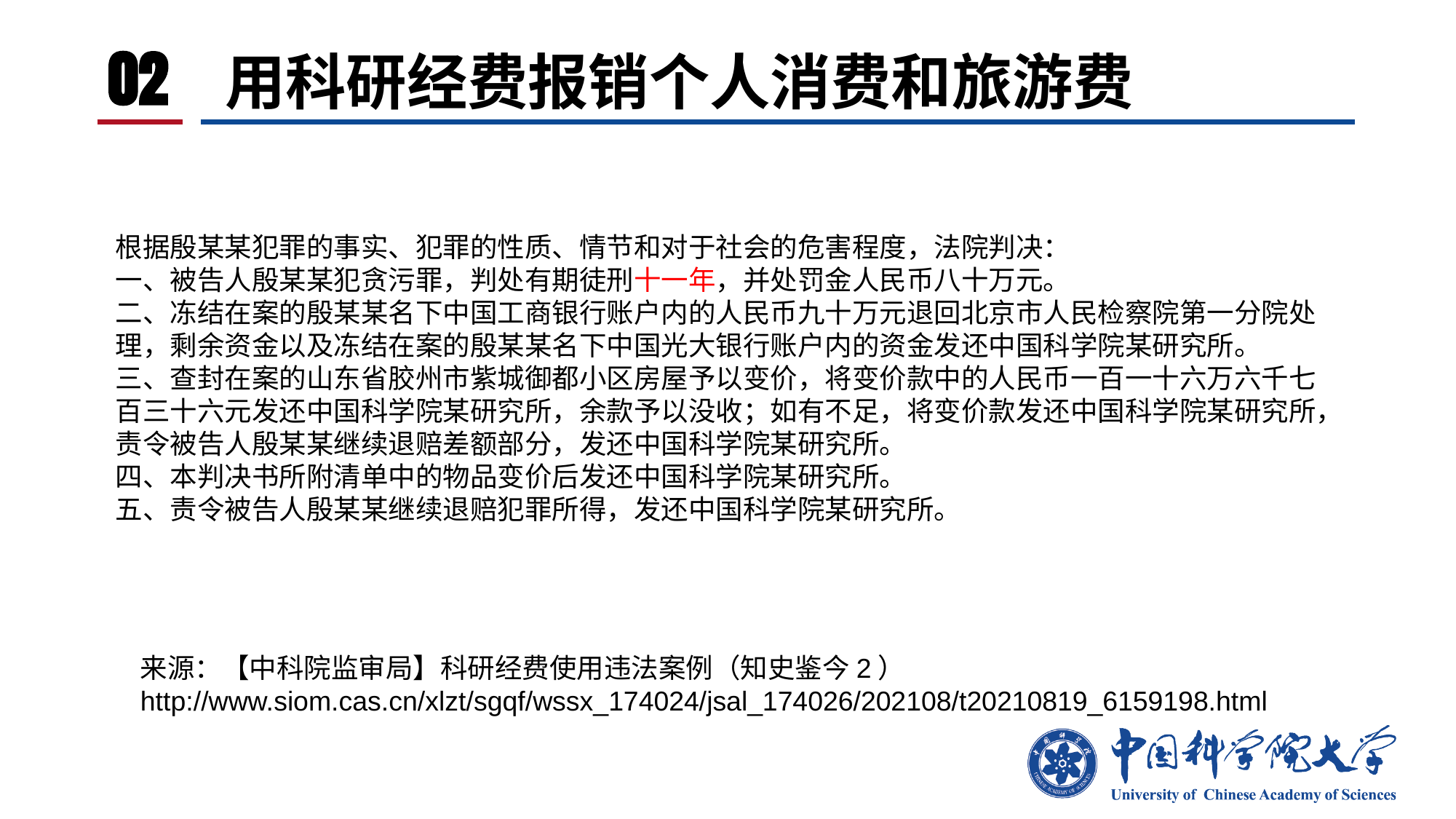

# 02   用科研经费报销个人消费和旅游费
根据殷某某犯罪的事实、犯罪的性质、情节和对于社会的危害程度，法院判决：
一、被告人殷某某犯贪污罪，判处有期徒刑十一年，并处罚金人民币八十万元。
二、冻结在案的殷某某名下中国工商银行账户内的人民币九十万元退回北京市人民检察院第一分院处理，剩余资金以及冻结在案的殷某某名下中国光大银行账户内的资金发还中国科学院某研究所。
三、查封在案的山东省胶州市紫城御都小区房屋予以变价，将变价款中的人民币一百一十六万六千七百三十六元发还中国科学院某研究所，余款予以没收；如有不足，将变价款发还中国科学院某研究所，责令被告人殷某某继续退赔差额部分，发还中国科学院某研究所。
四、本判决书所附清单中的物品变价后发还中国科学院某研究所。
五、责令被告人殷某某继续退赔犯罪所得，发还中国科学院某研究所。
来源：【中科院监审局】科研经费使用违法案例（知史鉴今2）
http://www.siom.cas.cn/xlzt/sgqf/wssx_174024/jsal_174026/202108/t20210819_6159198.html